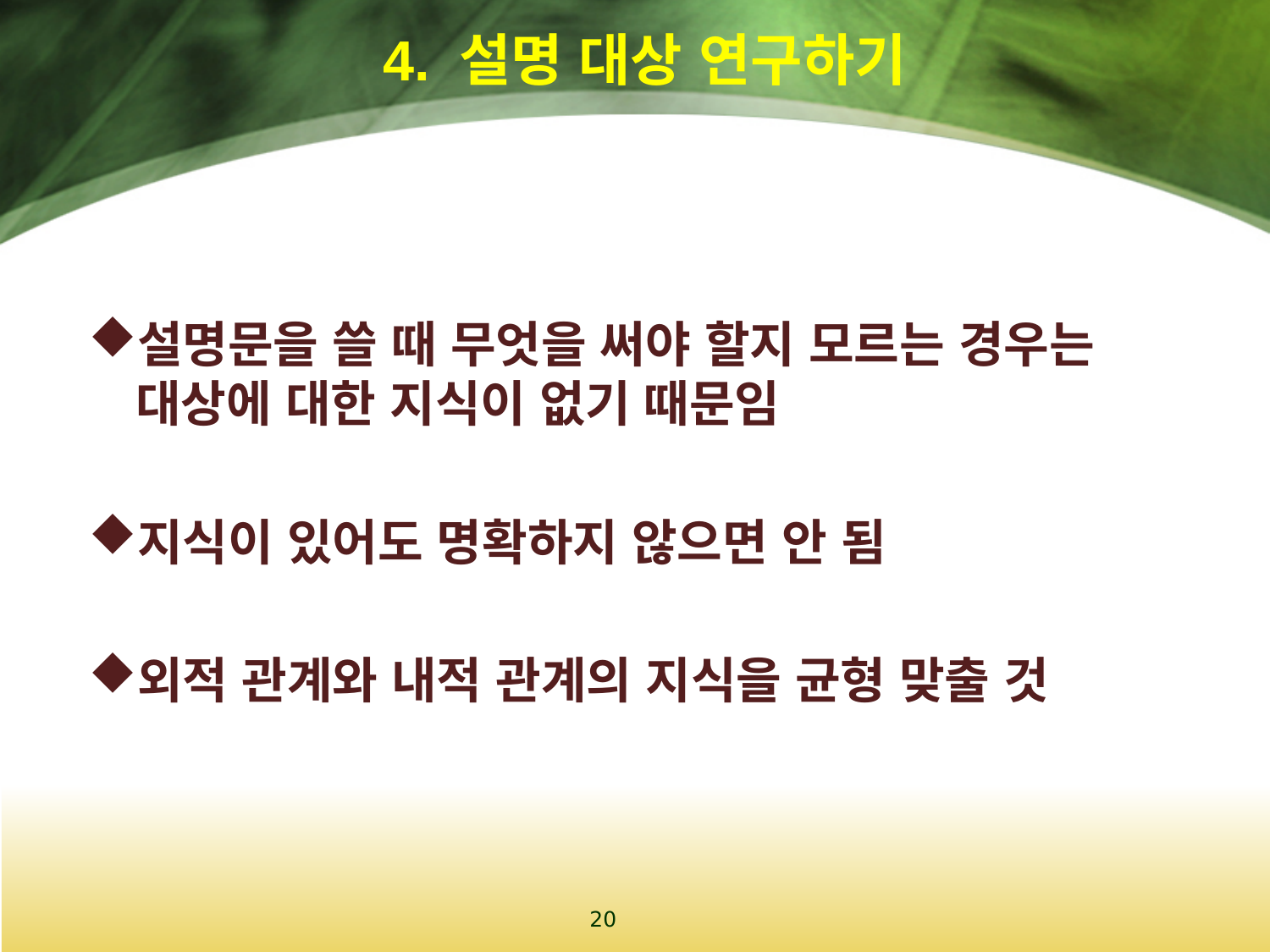

# 4. 설명 대상 연구하기

설명문을 쓸 때 무엇을 써야 할지 모르는 경우는 대상에 대한 지식이 없기 때문임

지식이 있어도 명확하지 않으면 안 됨

외적 관계와 내적 관계의 지식을 균형 맞출 것
20